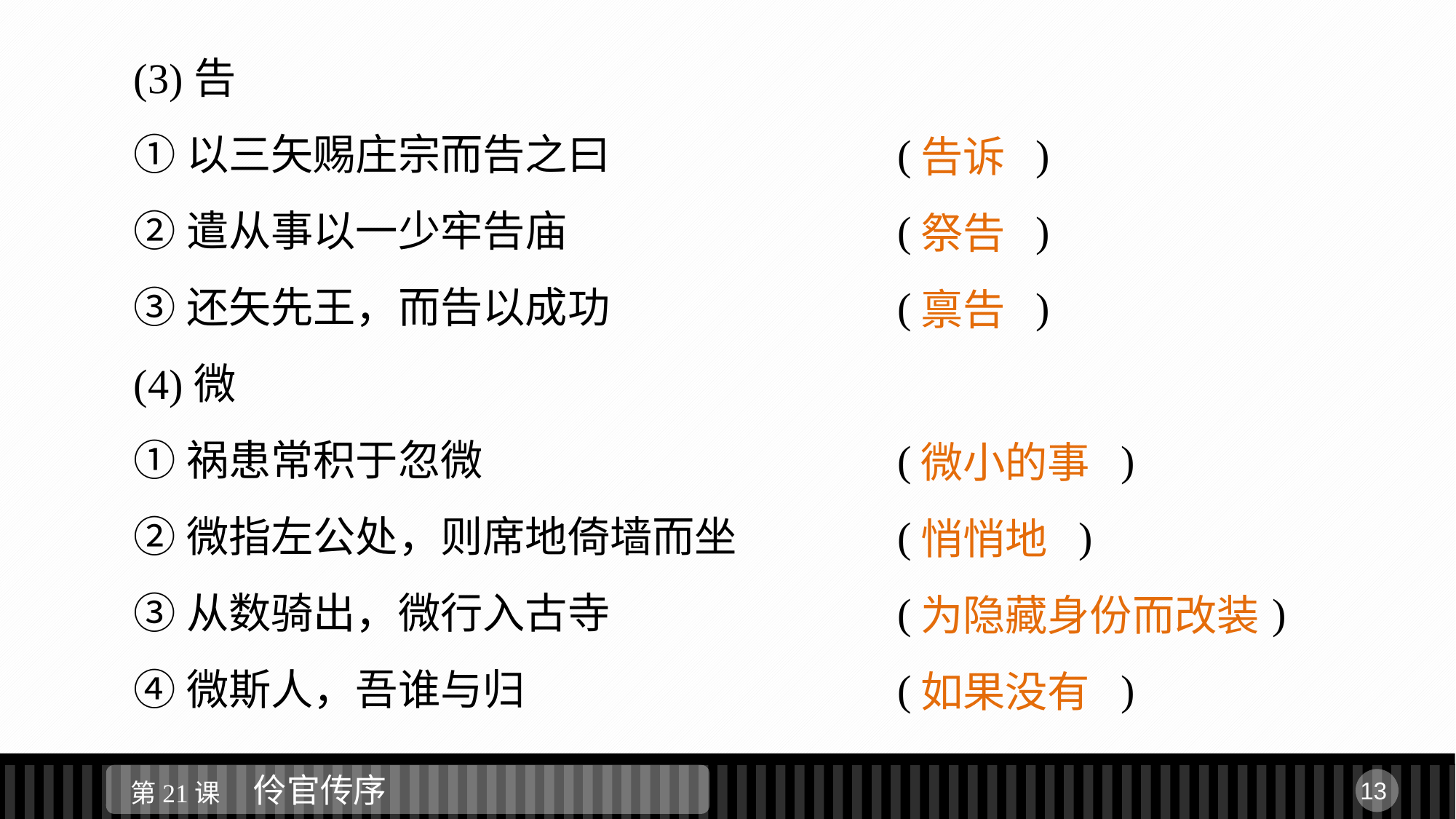

(3)告
①以三矢赐庄宗而告之曰			(　  　)
②遣从事以一少牢告庙				(　  　)
③还矢先王，而告以成功			(　  　)
(4)微
①祸患常积于忽微				(　  　　　)
②微指左公处，则席地倚墙而坐		(　  　　)
③从数骑出，微行入古寺			(　                  　　　)
④微斯人，吾谁与归				(　 　　　 )
告诉
祭告
禀告

微小的事
悄悄地
为隐藏身份而改装
如果没有